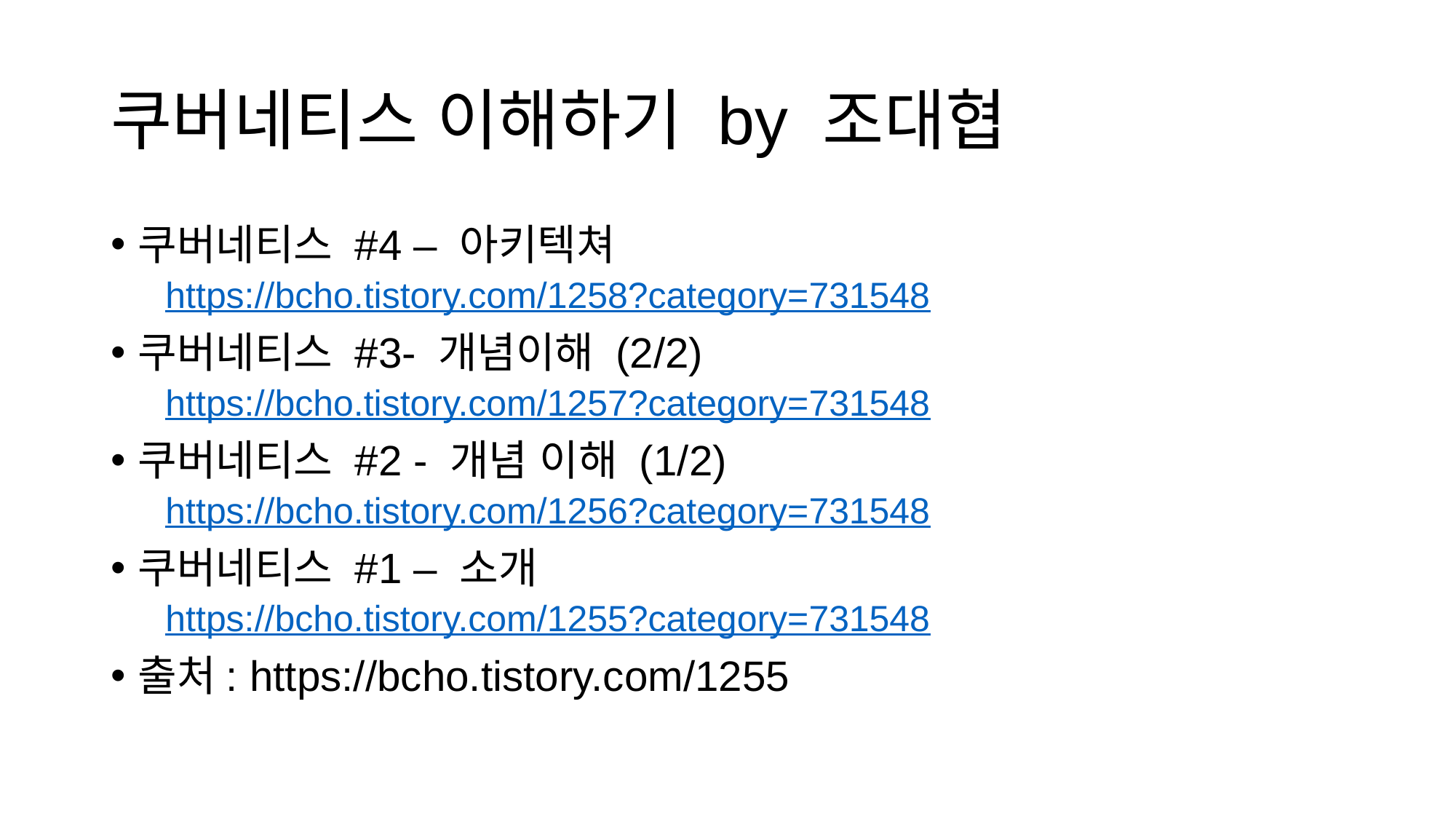

# 쿠버네티스 이해하기 by 조대협
쿠버네티스 #4 – 아키텍쳐
https://bcho.tistory.com/1258?category=731548
쿠버네티스 #3- 개념이해 (2/2)
https://bcho.tistory.com/1257?category=731548
쿠버네티스 #2 - 개념 이해 (1/2)
https://bcho.tistory.com/1256?category=731548
쿠버네티스 #1 – 소개
https://bcho.tistory.com/1255?category=731548
출처: https://bcho.tistory.com/1255